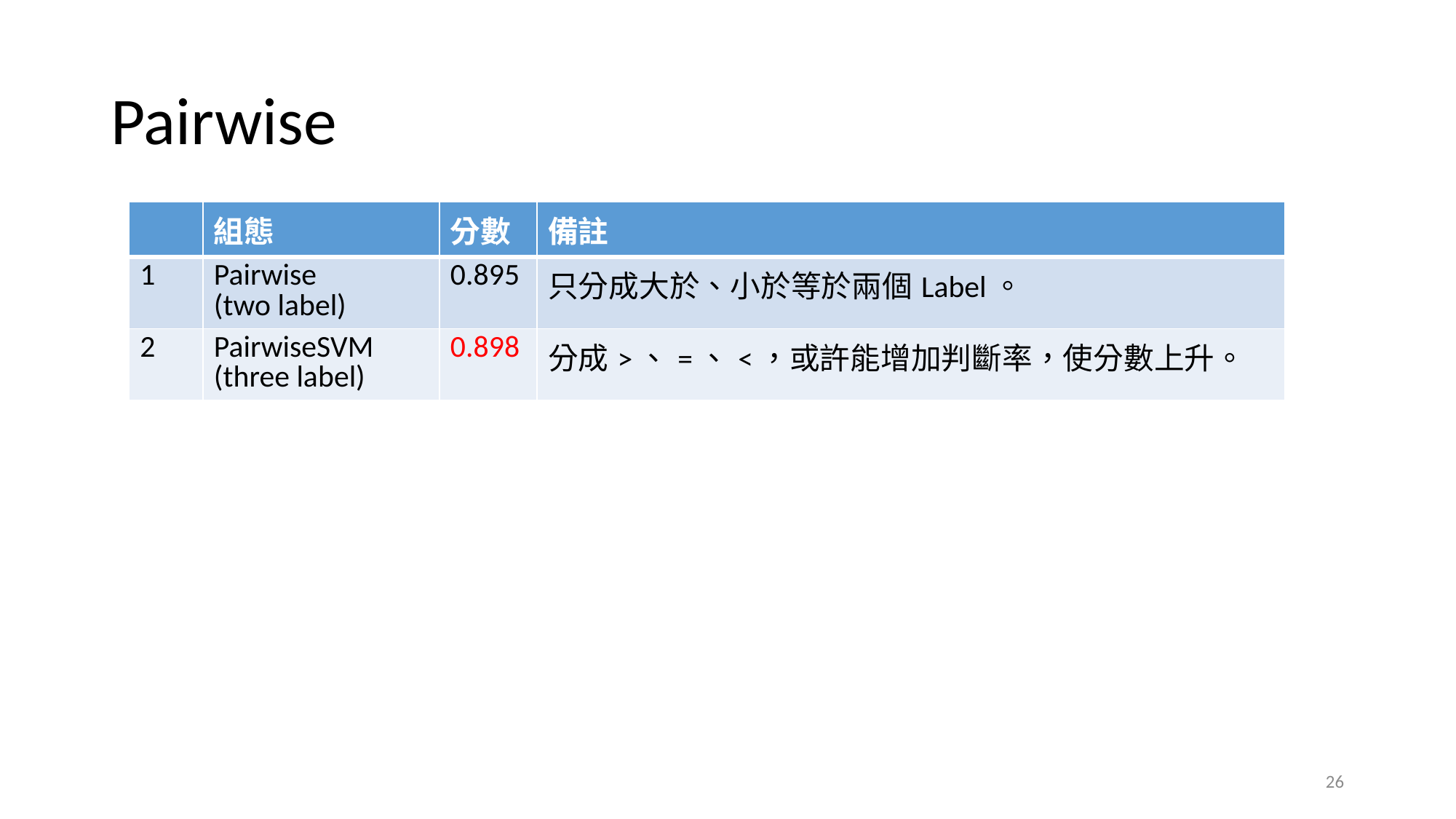

# Pairwise
|  | 組態 | 分數 | 備註 |
| --- | --- | --- | --- |
| 1 | Pairwise (two label) | 0.895 | 只分成大於、小於等於兩個Label。 |
| 2 | PairwiseSVM (three label) | 0.898 | 分成>、=、<，或許能增加判斷率，使分數上升。 |
26